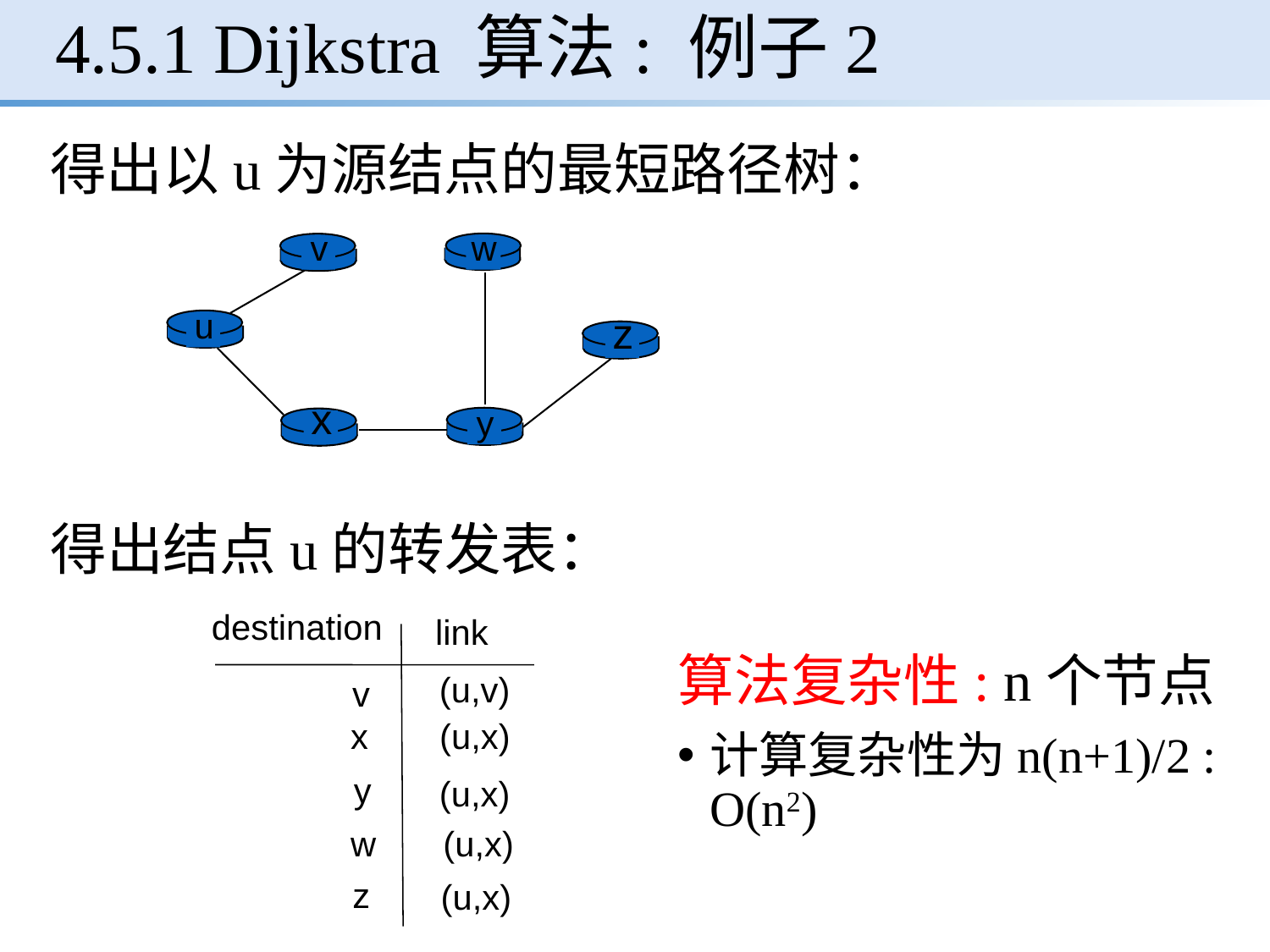

# 4.5.1 Dijkstra 算法: 例子2
得出以u为源结点的最短路径树：
v

w

u

z

x

y

得出结点u的转发表：
destination
link

(u,v)

v
(u,x)
x
y
(u,x)
(u,x)
w
z
(u,x)
算法复杂性: n个节点
计算复杂性为n(n+1)/2 : O(n2)